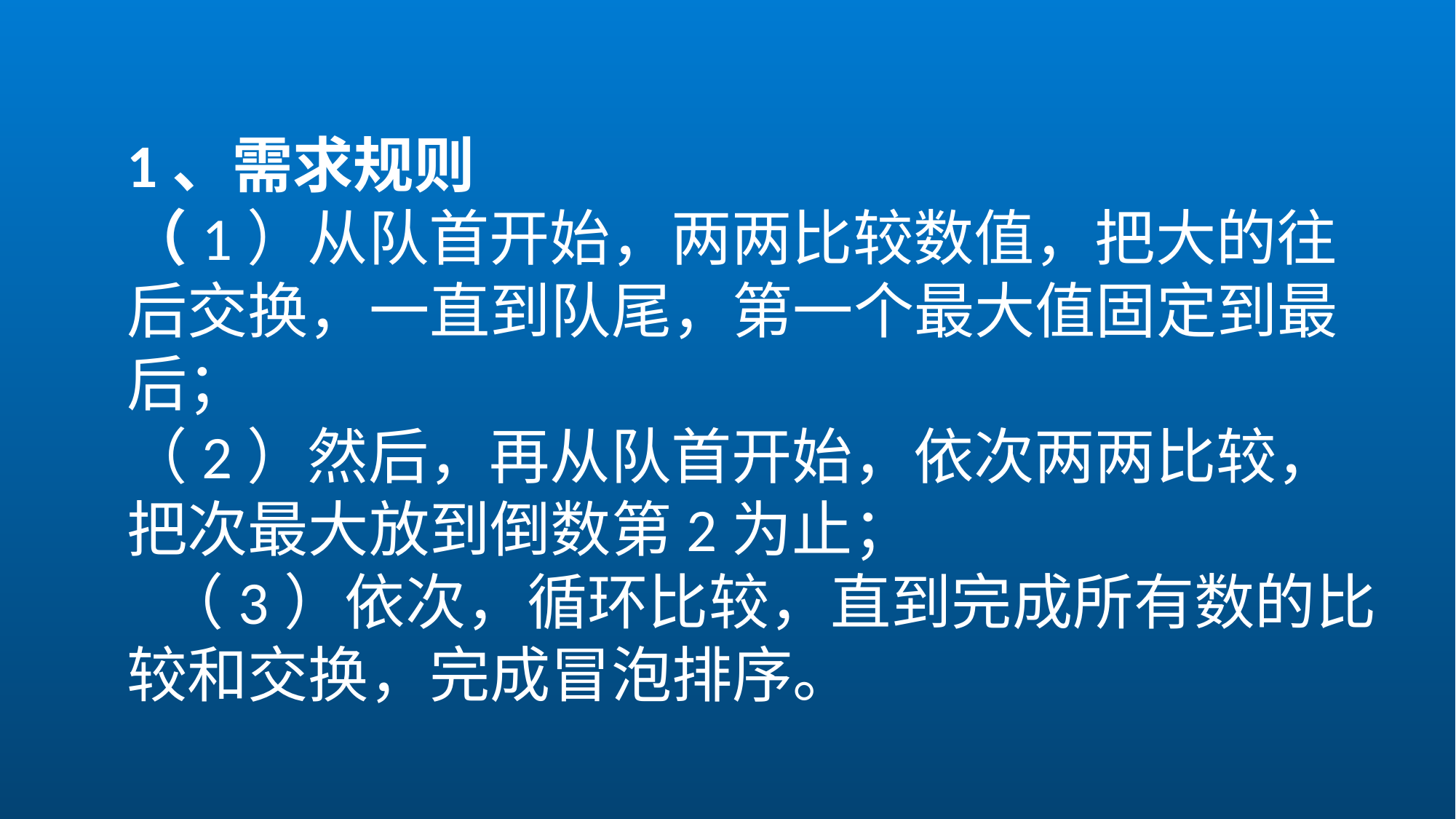

1、需求规则（1）从队首开始，两两比较数值，把大的往后交换，一直到队尾，第一个最大值固定到最后；（2）然后，再从队首开始，依次两两比较，把次最大放到倒数第2为止；（3）依次，循环比较，直到完成所有数的比较和交换，完成冒泡排序。